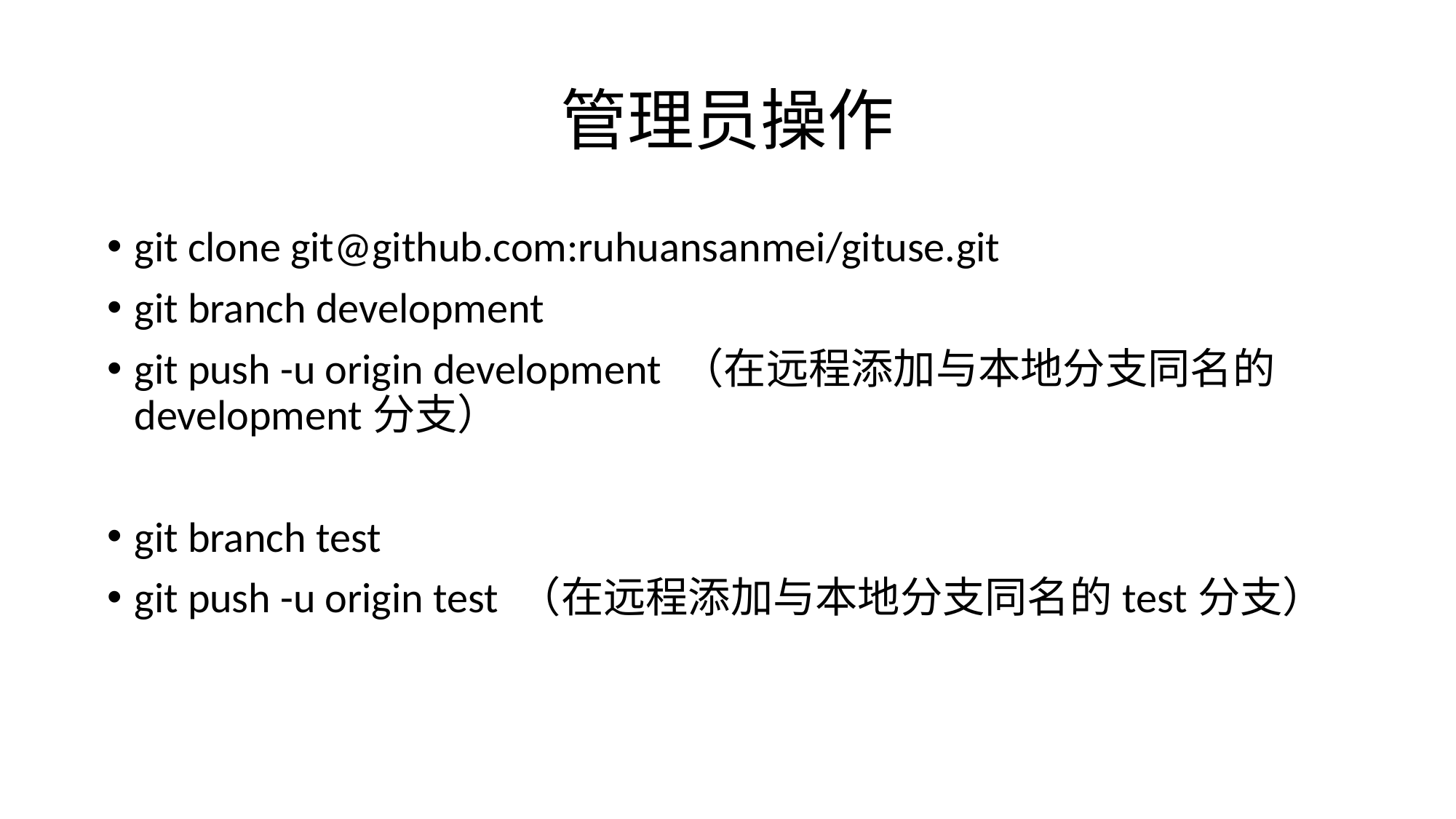

# 管理员操作
git clone git@github.com:ruhuansanmei/gituse.git
git branch development
git push -u origin development （在远程添加与本地分支同名的development分支）

git branch test
git push -u origin test （在远程添加与本地分支同名的test分支）